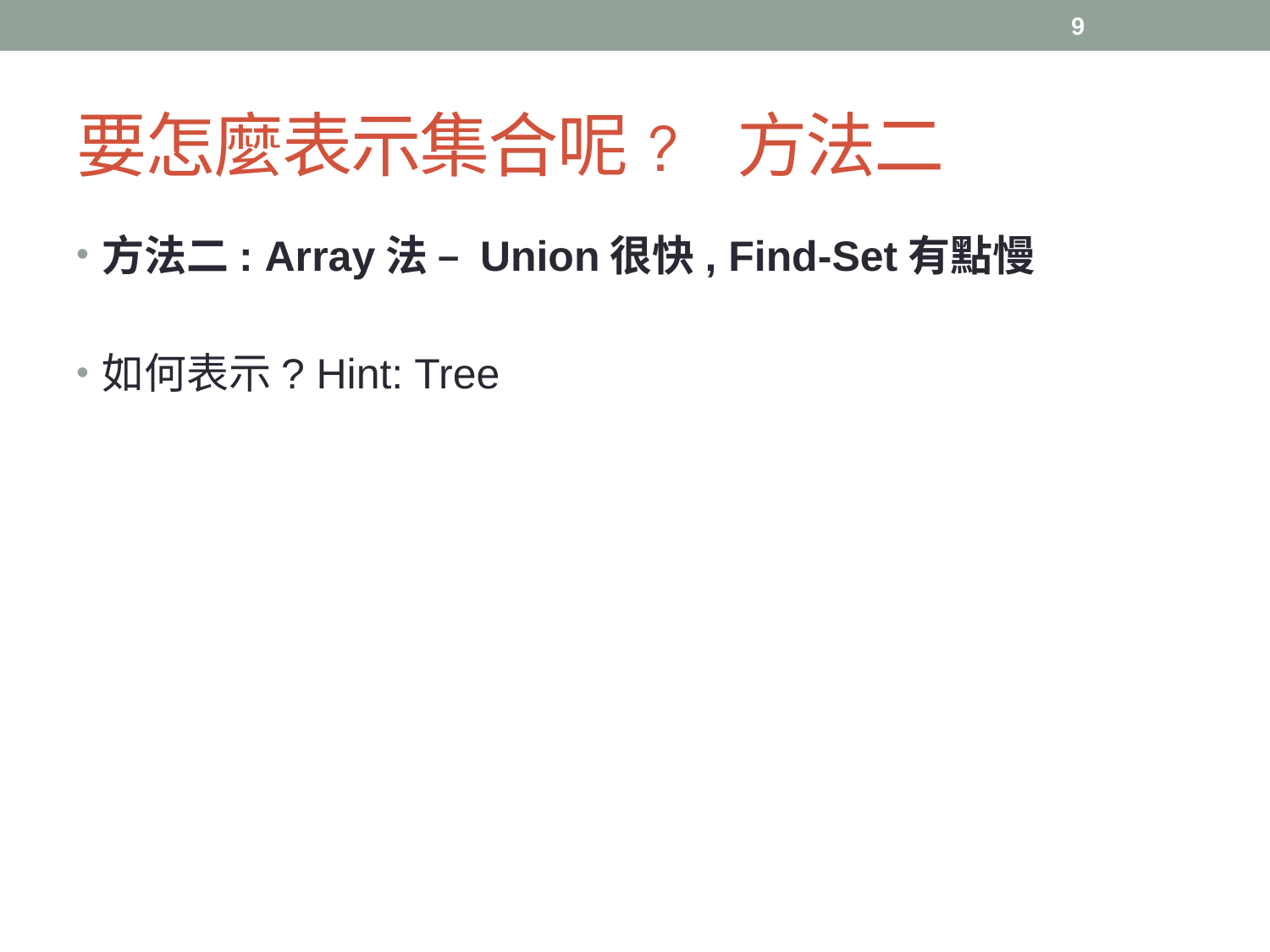

9
# 要怎麼表示集合呢? 方法二
方法二: Array法 – Union很快, Find-Set有點慢

如何表示? Hint: Tree